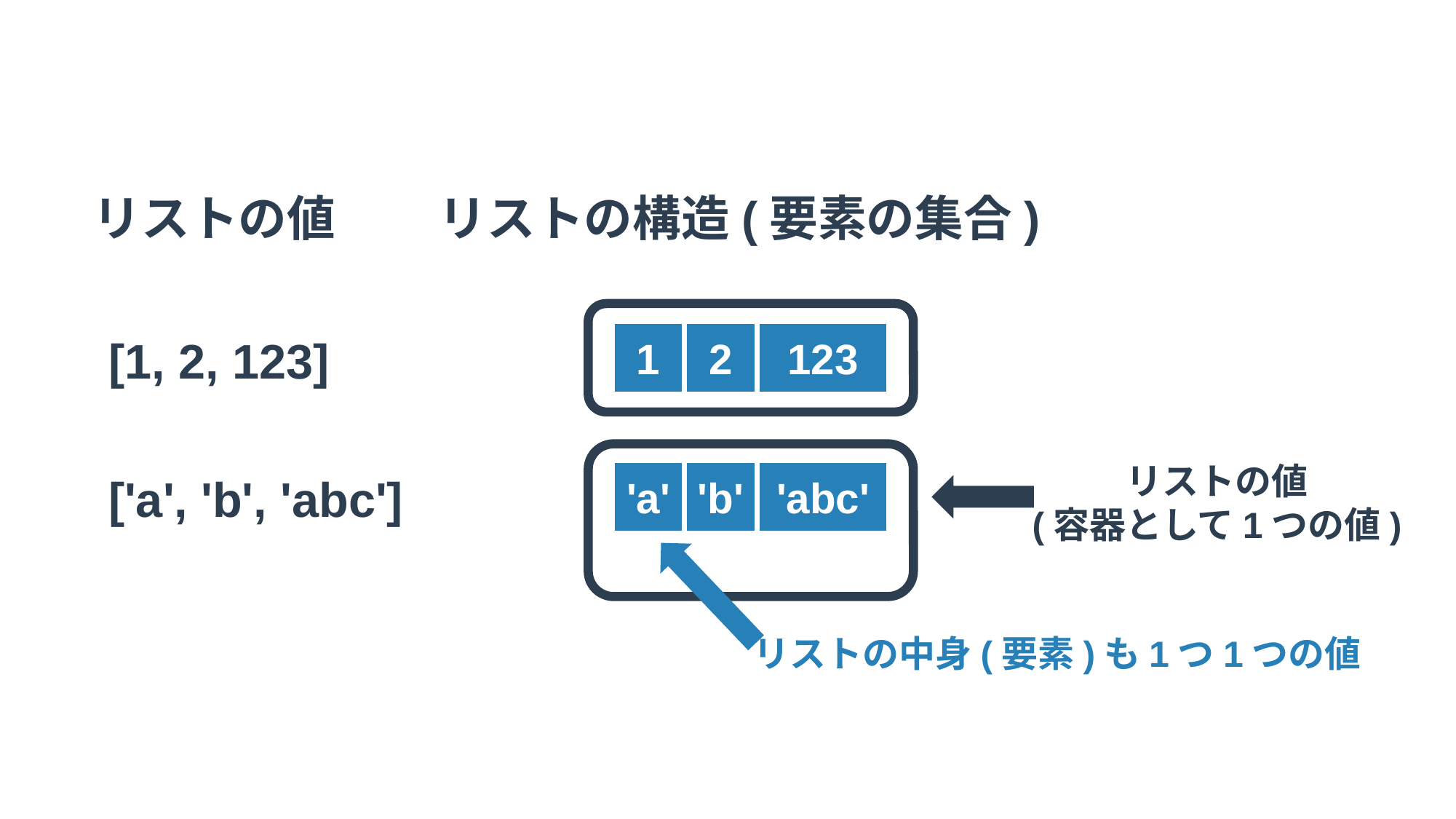

リストの値
リストの構造(要素の集合)

1
2
123
[1, 2, 123]

リストの値
(容器として1つの値)
'a'
'b'
'abc'
['a', 'b', 'abc']

リストの中身(要素)も1つ1つの値